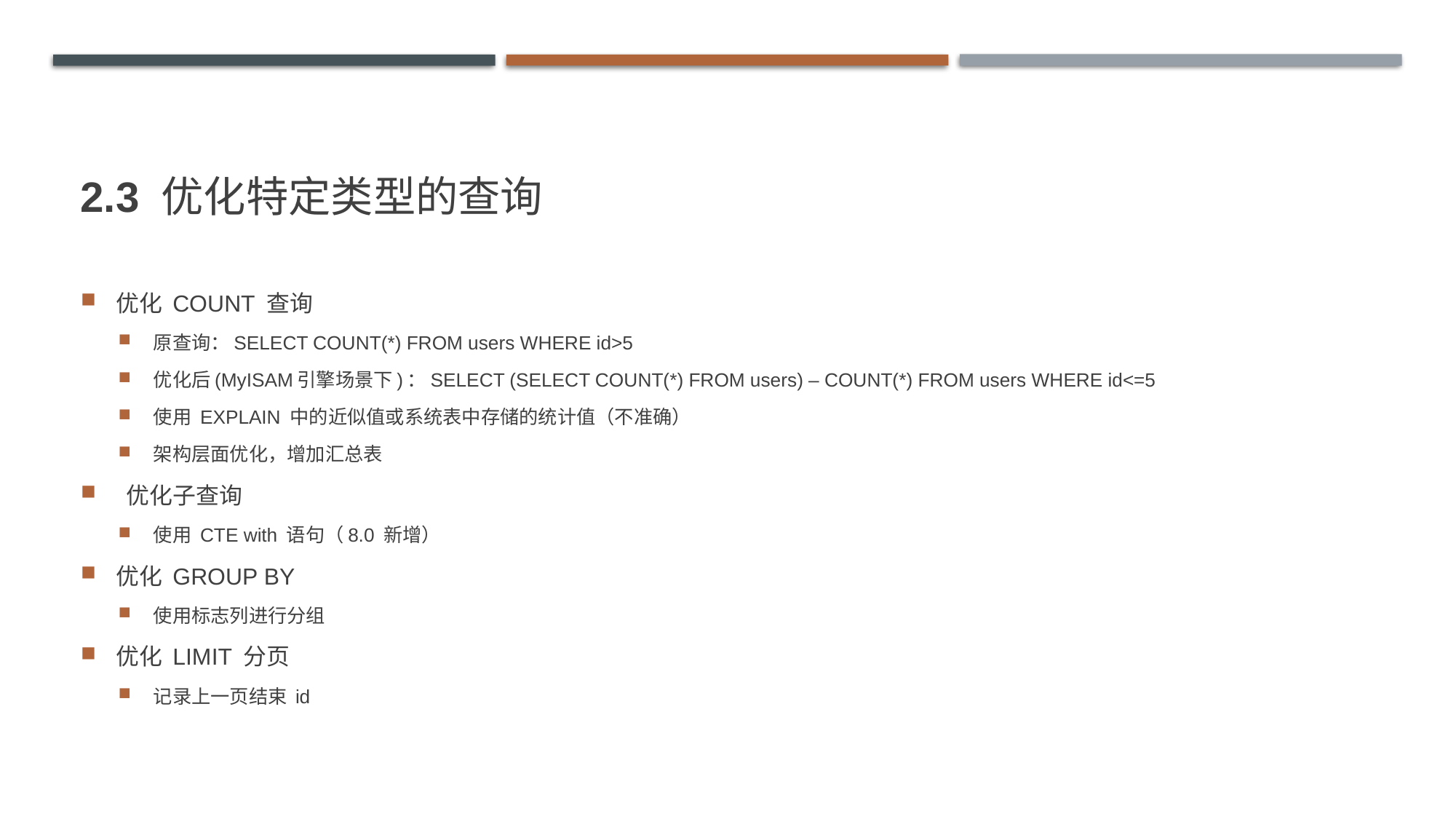

# 2.3 优化特定类型的查询
优化 COUNT 查询
原查询：SELECT COUNT(*) FROM users WHERE id>5
优化后(MyISAM引擎场景下)：SELECT (SELECT COUNT(*) FROM users) – COUNT(*) FROM users WHERE id<=5
使用 EXPLAIN 中的近似值或系统表中存储的统计值（不准确）
架构层面优化，增加汇总表
 优化子查询
使用 CTE with 语句（8.0 新增）
优化 GROUP BY
使用标志列进行分组
优化 LIMIT 分页
记录上一页结束 id